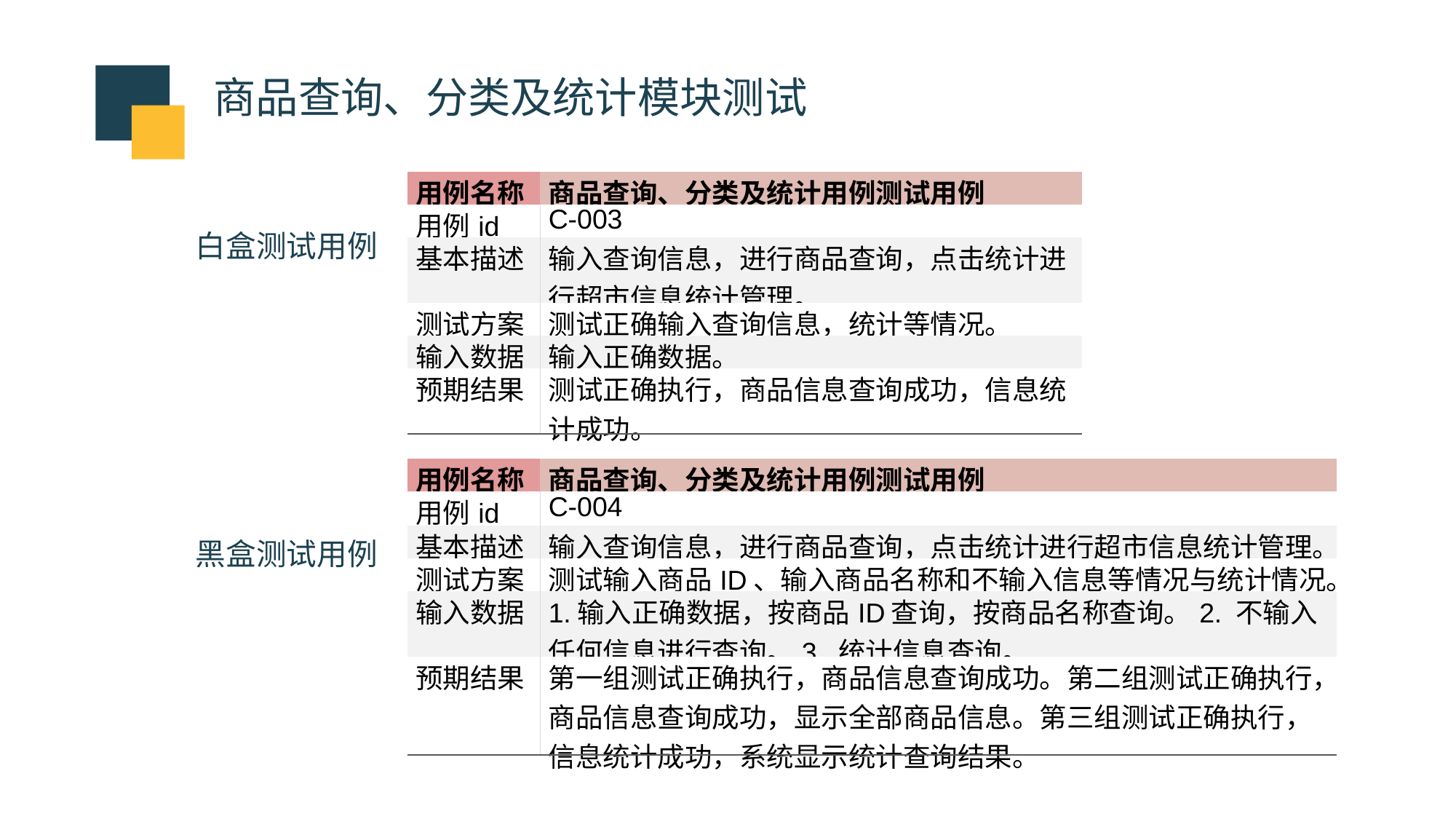

商品查询、分类及统计模块测试
| 用例名称 | 商品查询、分类及统计用例测试用例 |
| --- | --- |
| 用例id | C-003 |
| 基本描述 | 输入查询信息，进行商品查询，点击统计进行超市信息统计管理。 |
| 测试方案 | 测试正确输入查询信息，统计等情况。 |
| 输入数据 | 输入正确数据。 |
| 预期结果 | 测试正确执行，商品信息查询成功，信息统计成功。 |
白盒测试用例
| 用例名称 | 商品查询、分类及统计用例测试用例 |
| --- | --- |
| 用例id | C-004 |
| 基本描述 | 输入查询信息，进行商品查询，点击统计进行超市信息统计管理。 |
| 测试方案 | 测试输入商品ID、输入商品名称和不输入信息等情况与统计情况。 |
| 输入数据 | 1.输入正确数据，按商品ID查询，按商品名称查询。2. 不输入任何信息进行查询。3. 统计信息查询。 |
| 预期结果 | 第一组测试正确执行，商品信息查询成功。第二组测试正确执行，商品信息查询成功，显示全部商品信息。第三组测试正确执行，信息统计成功，系统显示统计查询结果。 |
黑盒测试用例